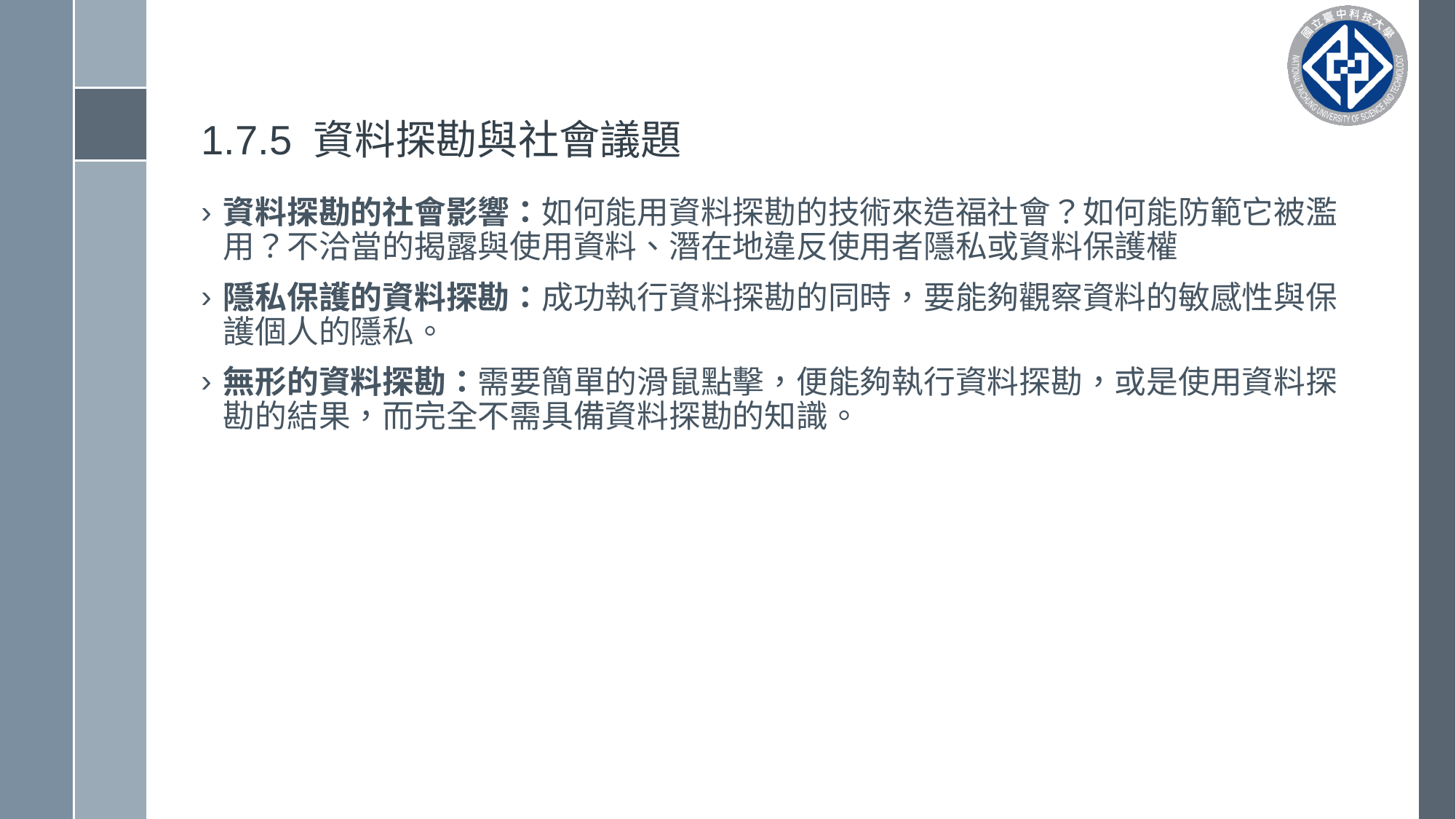

# 1.7.5 資料探勘與社會議題
資料探勘的社會影響：如何能用資料探勘的技術來造福社會？如何能防範它被濫用？不洽當的揭露與使用資料、潛在地違反使用者隱私或資料保護權
隱私保護的資料探勘：成功執行資料探勘的同時，要能夠觀察資料的敏感性與保護個人的隱私。
無形的資料探勘：需要簡單的滑鼠點擊，便能夠執行資料探勘，或是使用資料探勘的結果，而完全不需具備資料探勘的知識。